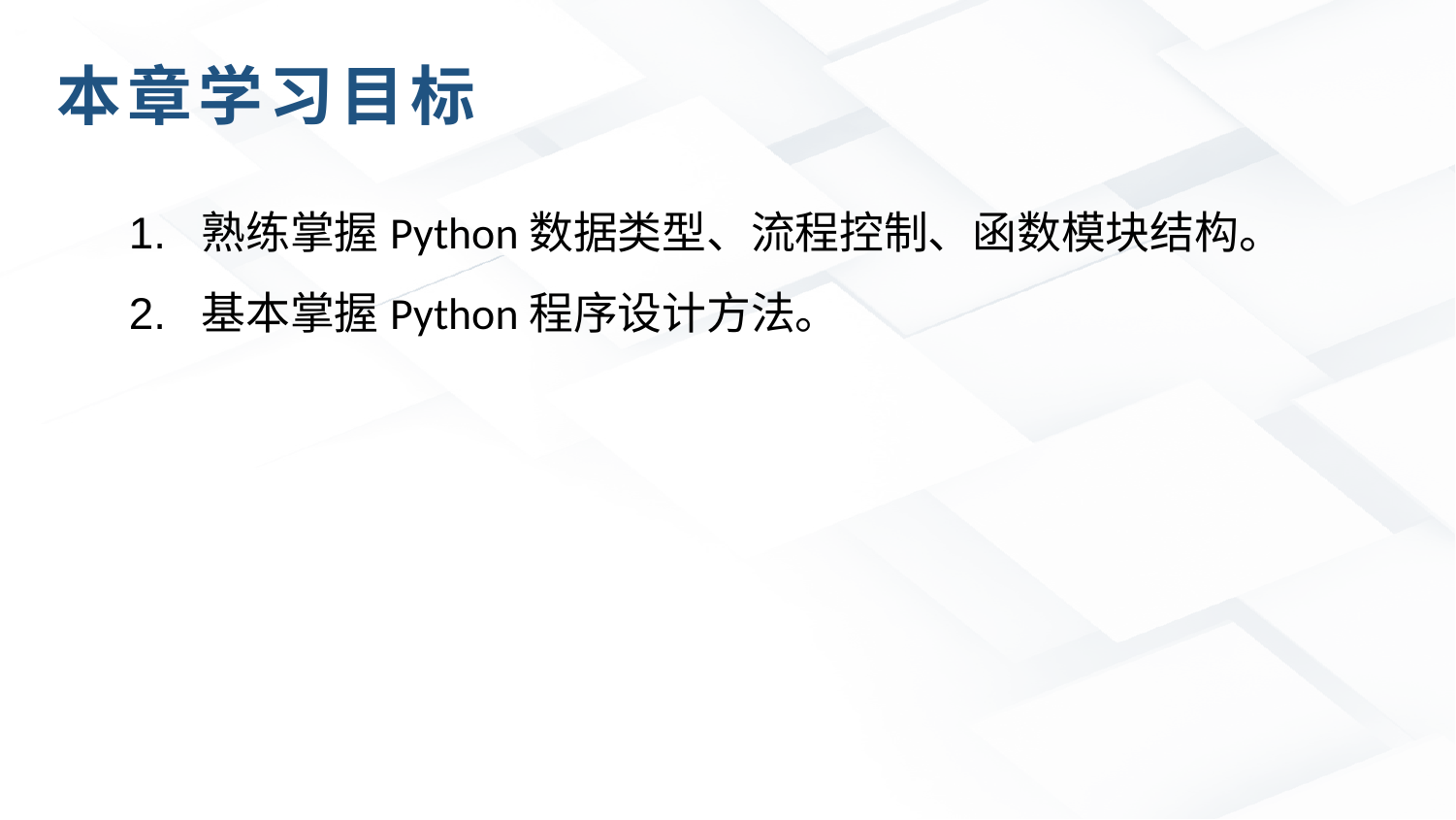

本章学习目标
熟练掌握Python数据类型、流程控制、函数模块结构。
基本掌握Python程序设计方法。